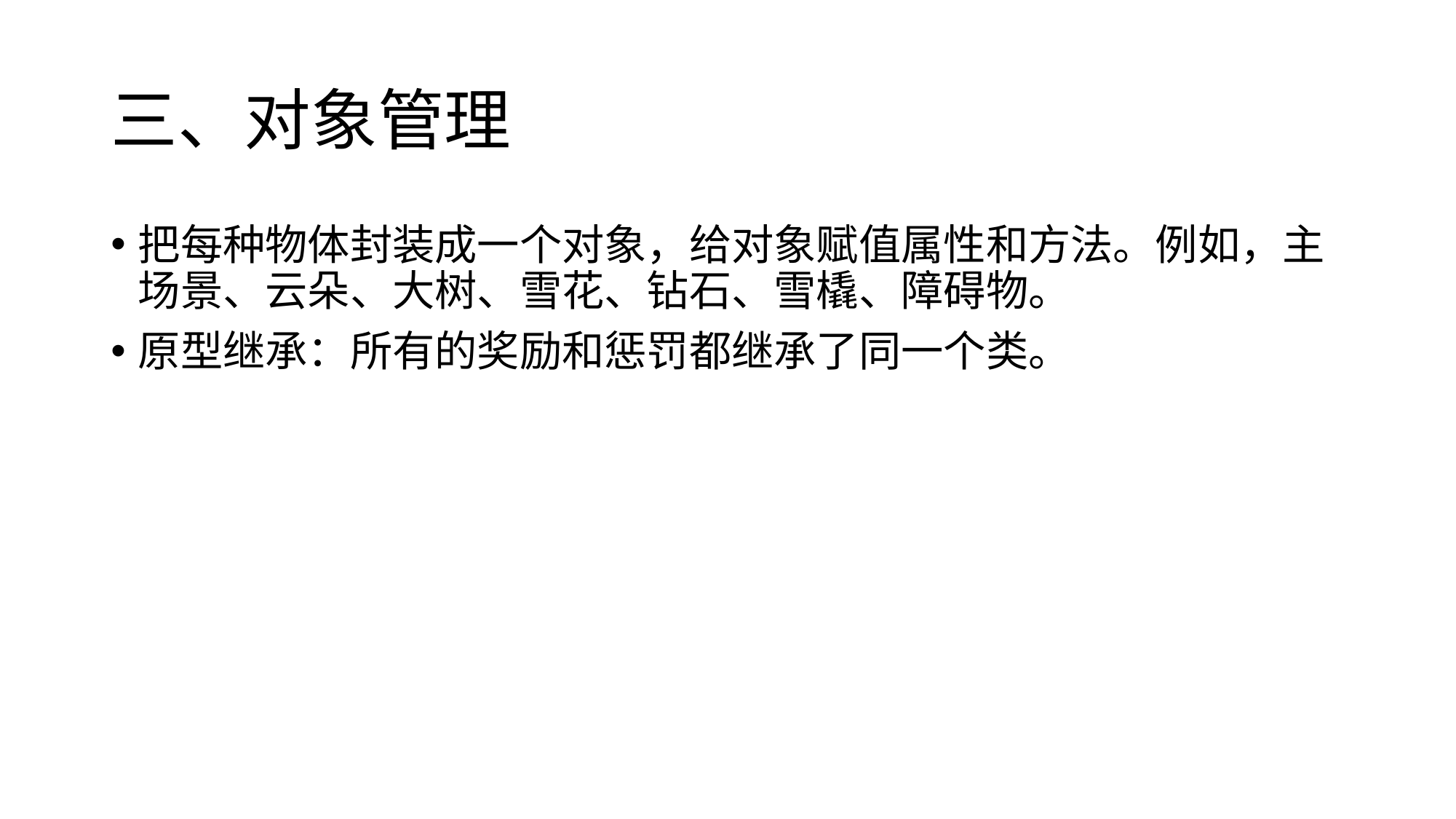

# 三、对象管理
把每种物体封装成一个对象，给对象赋值属性和方法。例如，主场景、云朵、大树、雪花、钻石、雪橇、障碍物。
原型继承：所有的奖励和惩罚都继承了同一个类。